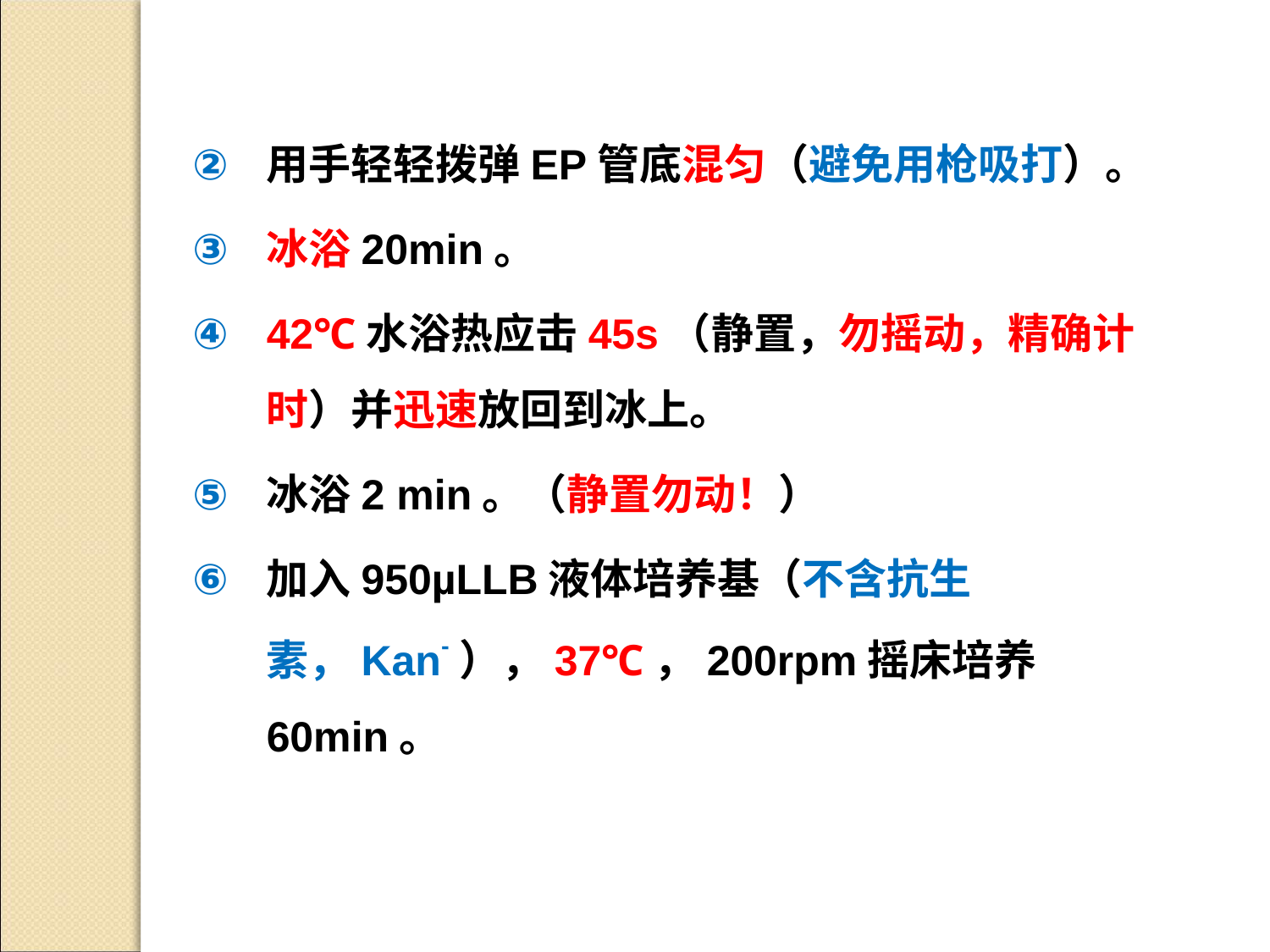

用手轻轻拨弹EP管底混匀（避免用枪吸打）。
冰浴20min。
42℃水浴热应击45s（静置，勿摇动，精确计时）并迅速放回到冰上。
冰浴2 min。（静置勿动！）
加入950µLLB液体培养基（不含抗生素，Kan-），37℃，200rpm摇床培养60min。